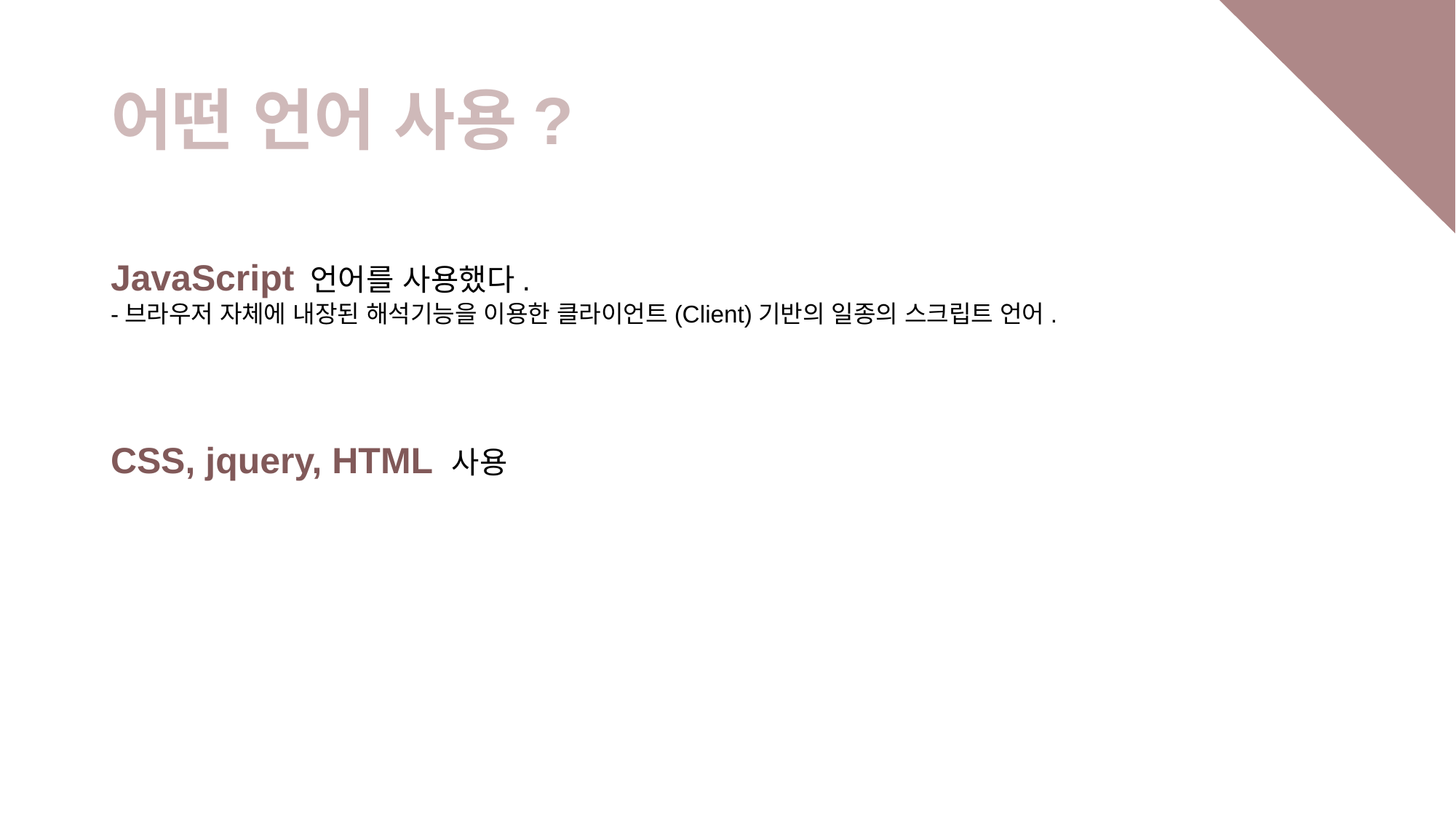

# 어떤 언어 사용?
JavaScript 언어를 사용했다.
-브라우저 자체에 내장된 해석기능을 이용한 클라이언트(Client)기반의 일종의 스크립트 언어.

CSS, jquery, HTML 사용